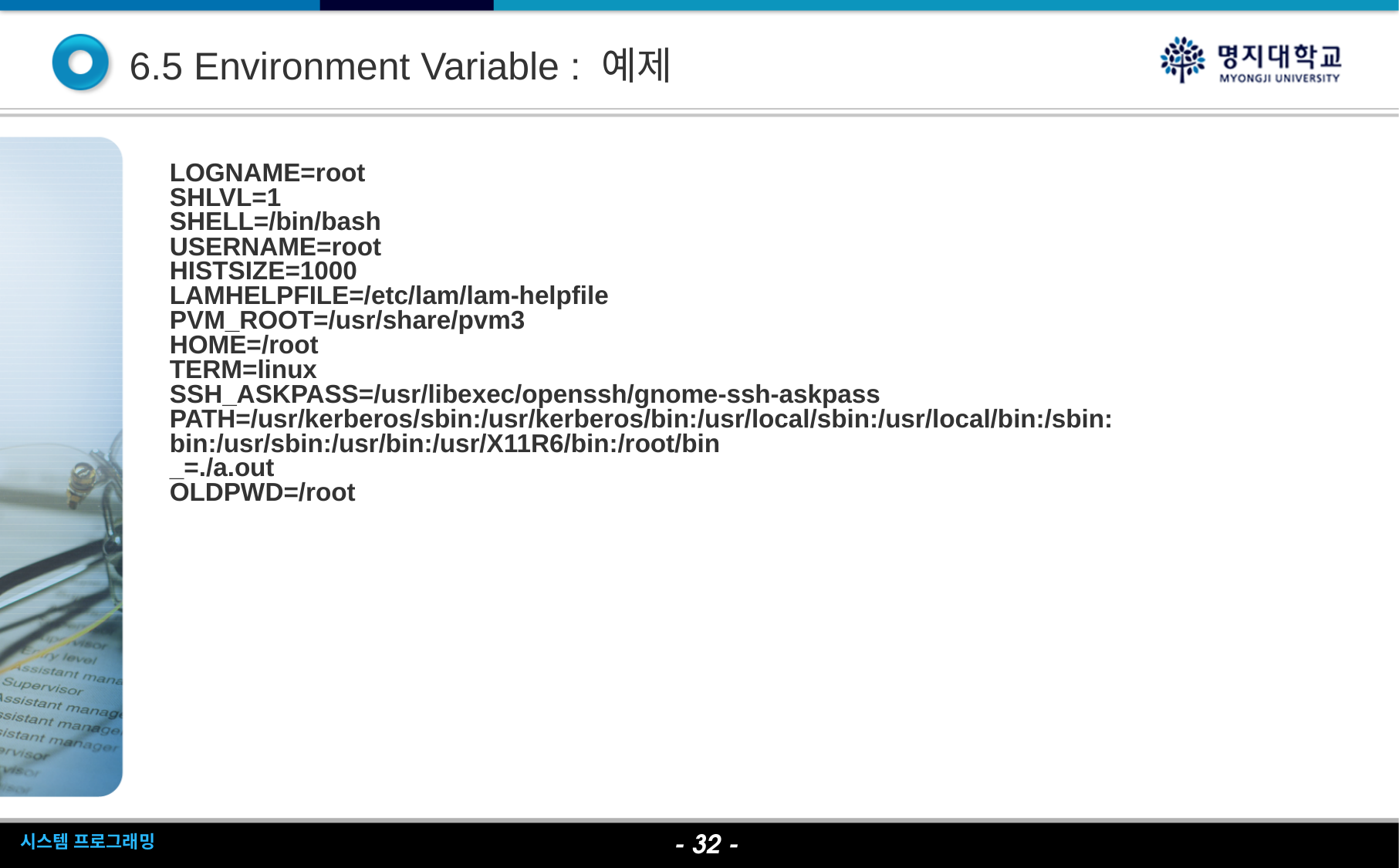

6.5 Environment Variable : 예제
LOGNAME=root
SHLVL=1
SHELL=/bin/bash
USERNAME=root
HISTSIZE=1000
LAMHELPFILE=/etc/lam/lam-helpfile
PVM_ROOT=/usr/share/pvm3
HOME=/root
TERM=linux
SSH_ASKPASS=/usr/libexec/openssh/gnome-ssh-askpass
PATH=/usr/kerberos/sbin:/usr/kerberos/bin:/usr/local/sbin:/usr/local/bin:/sbin:
bin:/usr/sbin:/usr/bin:/usr/X11R6/bin:/root/bin
_=./a.out
OLDPWD=/root
- 32 -